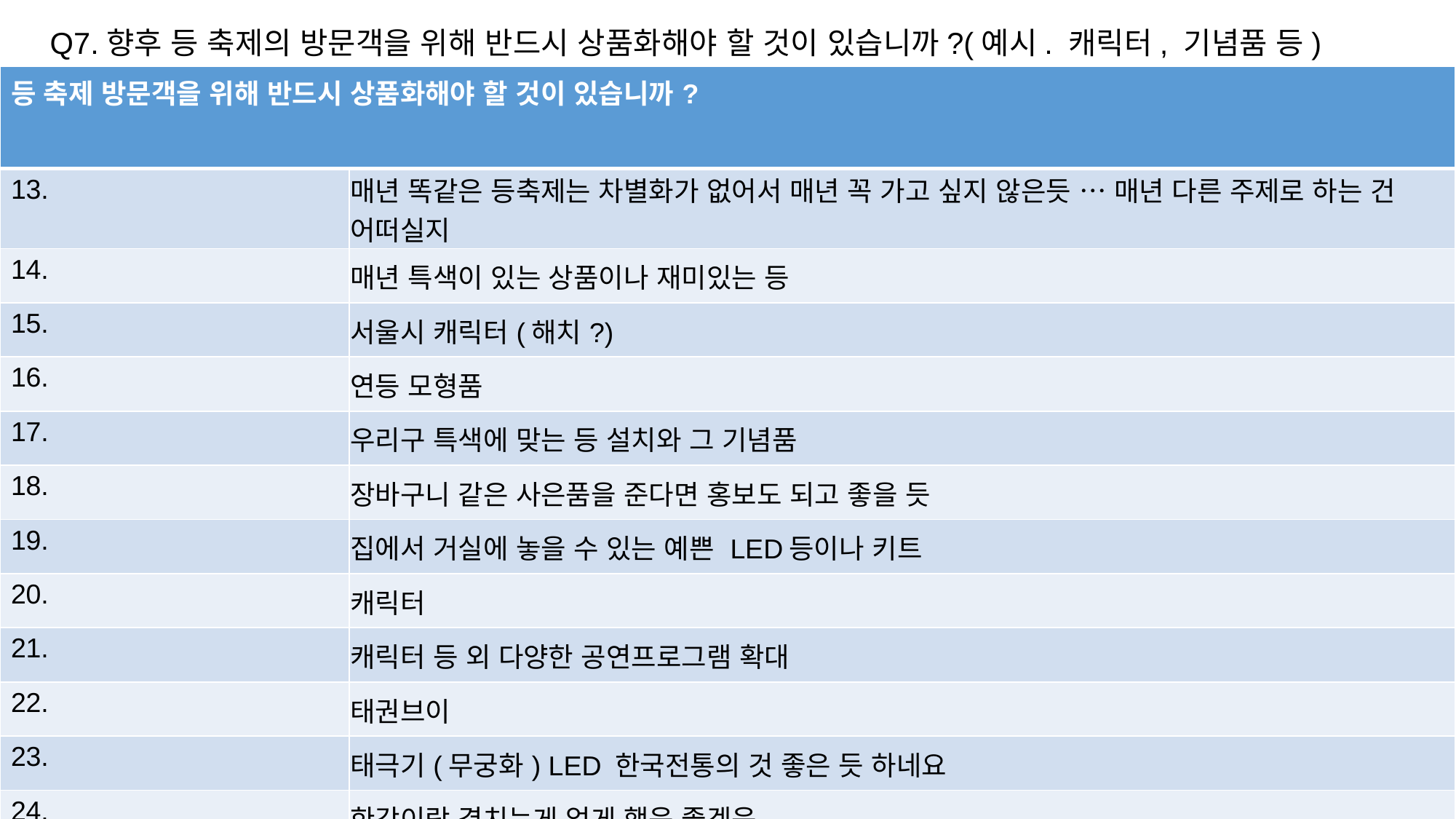

Q7.향후 등 축제의 방문객을 위해 반드시 상품화해야 할 것이 있습니까?(예시. 캐릭터, 기념품 등)
| 등 축제 방문객을 위해 반드시 상품화해야 할 것이 있습니까? |  |
| --- | --- |
| 13. | 매년 똑같은 등축제는 차별화가 없어서 매년 꼭 가고 싶지 않은듯 … 매년 다른 주제로 하는 건 어떠실지 |
| 14. | 매년 특색이 있는 상품이나 재미있는 등 |
| 15. | 서울시 캐릭터(해치?) |
| 16. | 연등 모형품 |
| 17. | 우리구 특색에 맞는 등 설치와 그 기념품 |
| 18. | 장바구니 같은 사은품을 준다면 홍보도 되고 좋을 듯 |
| 19. | 집에서 거실에 놓을 수 있는 예쁜 LED등이나 키트 |
| 20. | 캐릭터 |
| 21. | 캐릭터 등 외 다양한 공연프로그램 확대 |
| 22. | 태권브이 |
| 23. | 태극기(무궁화) LED 한국전통의 것 좋은 듯 하네요 |
| 24. | 한강이랑 겹치는게 없게 했음 좋겠음 |